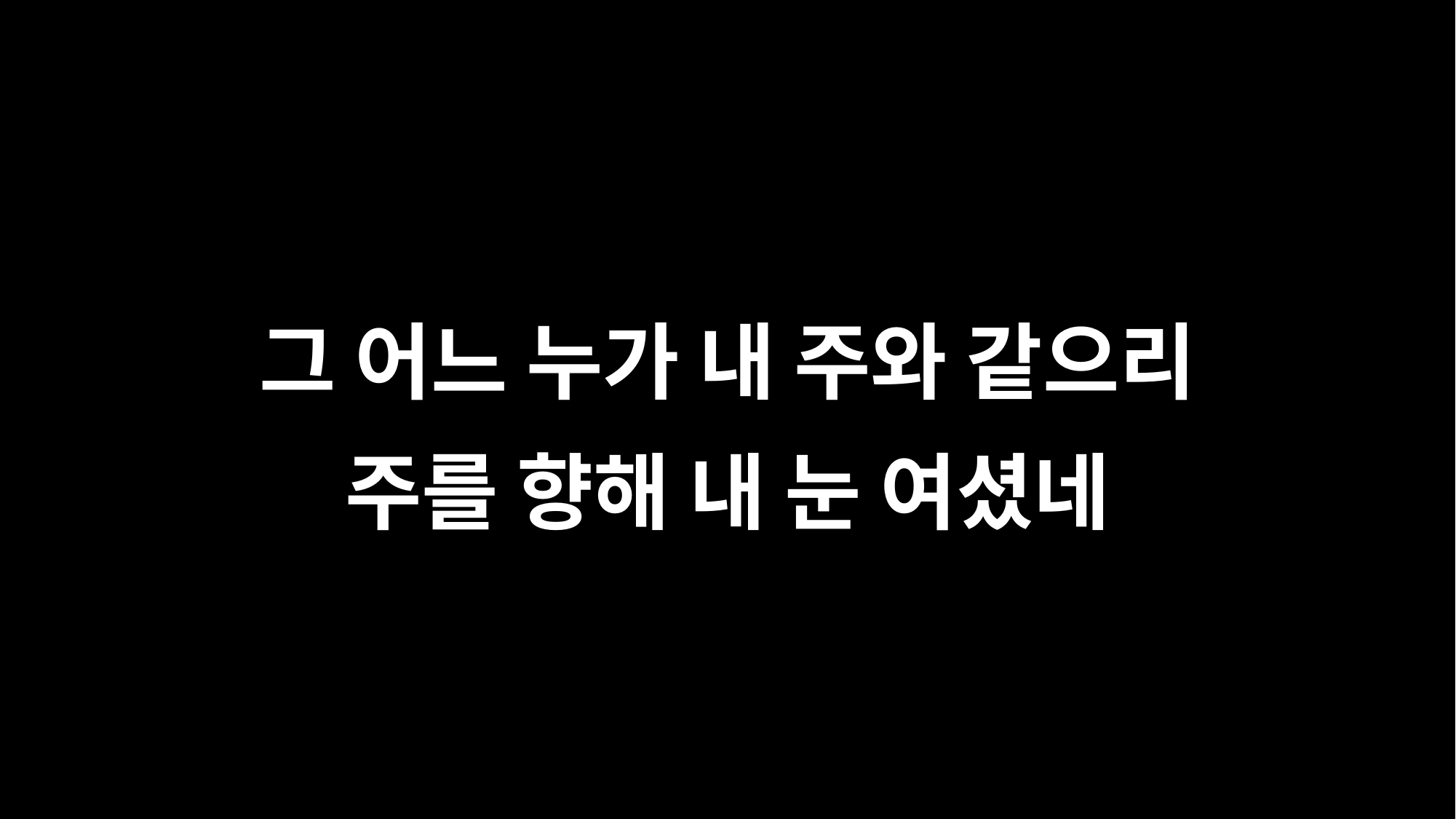

그 어느 누가 내 주와 같으리
주를 향해 내 눈 여셨네